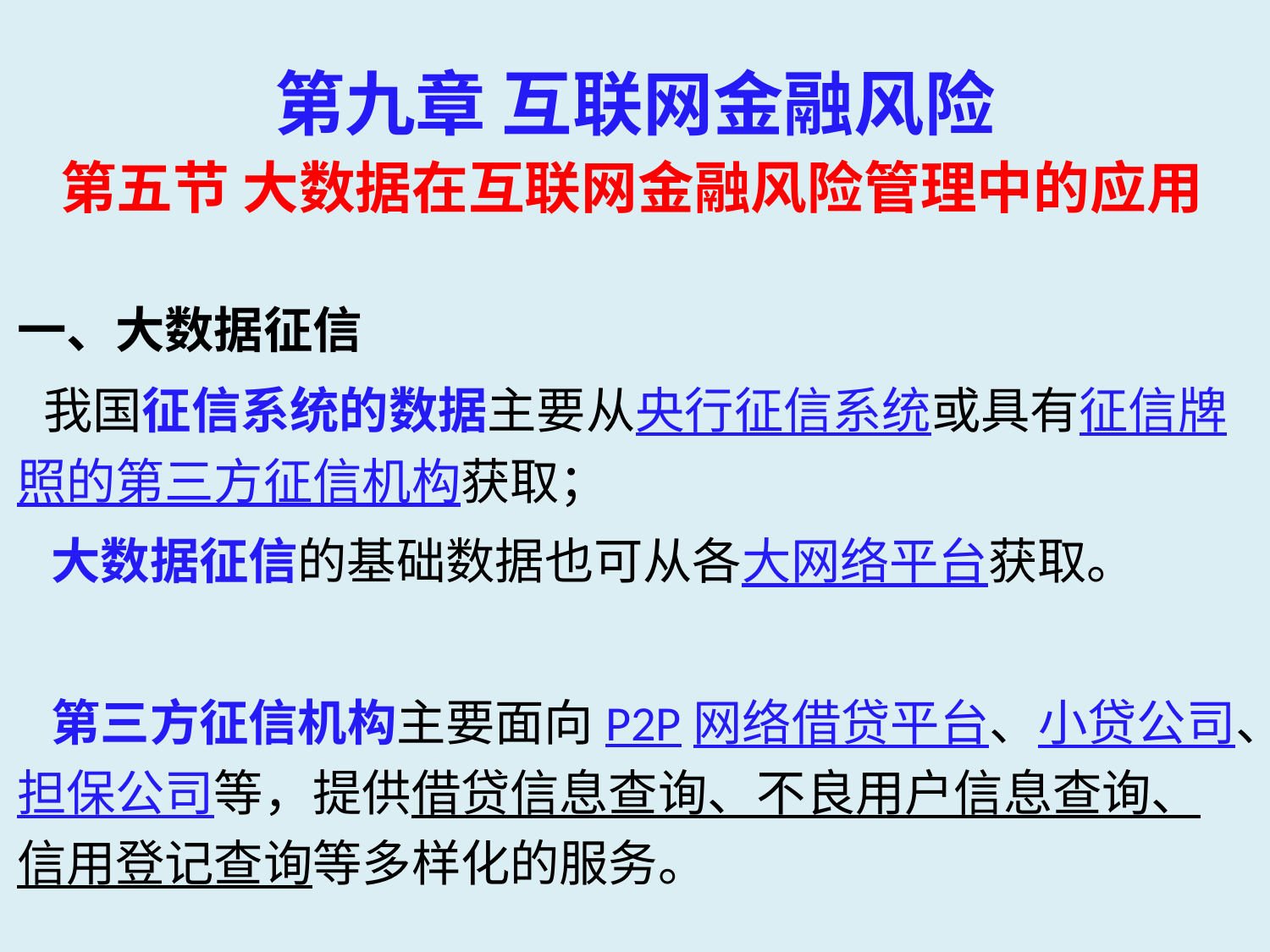

# 第九章 互联网金融风险
第五节 大数据在互联网金融风险管理中的应用

一、大数据征信
  我国征信系统的数据主要从央行征信系统或具有征信牌照的第三方征信机构获取；
  大数据征信的基础数据也可从各大网络平台获取。

  第三方征信机构主要面向P2P网络借贷平台、小贷公司、担保公司等，提供借贷信息查询、不良用户信息查询、信用登记查询等多样化的服务。
44